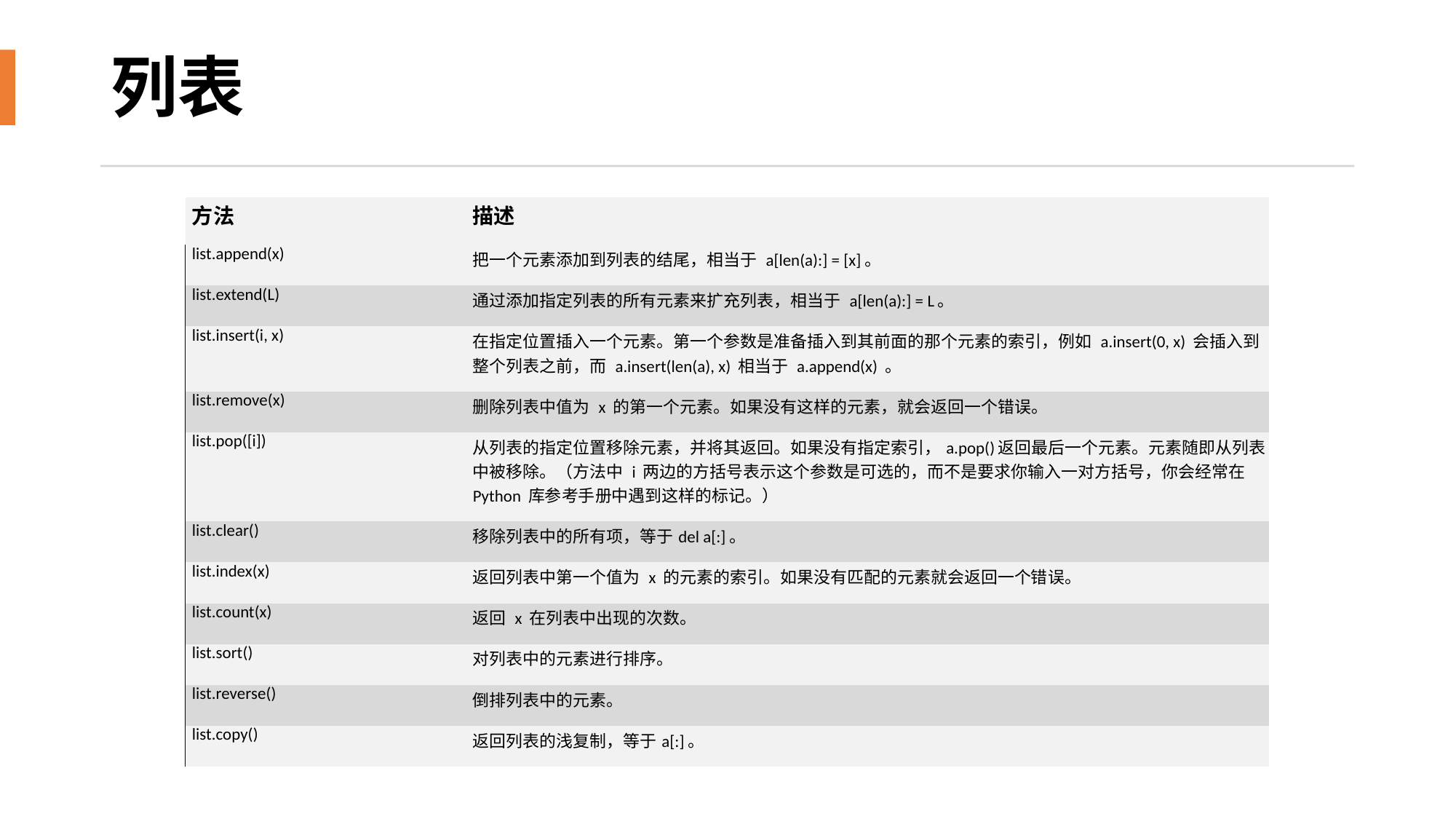

# 列表

| 方法 | 描述 |
| --- | --- |
| list.append(x) | 把一个元素添加到列表的结尾，相当于 a[len(a):] = [x]。 |
| list.extend(L) | 通过添加指定列表的所有元素来扩充列表，相当于 a[len(a):] = L。 |
| list.insert(i, x) | 在指定位置插入一个元素。第一个参数是准备插入到其前面的那个元素的索引，例如 a.insert(0, x) 会插入到整个列表之前，而 a.insert(len(a), x) 相当于 a.append(x) 。 |
| list.remove(x) | 删除列表中值为 x 的第一个元素。如果没有这样的元素，就会返回一个错误。 |
| list.pop([i]) | 从列表的指定位置移除元素，并将其返回。如果没有指定索引，a.pop()返回最后一个元素。元素随即从列表中被移除。（方法中 i 两边的方括号表示这个参数是可选的，而不是要求你输入一对方括号，你会经常在 Python 库参考手册中遇到这样的标记。） |
| list.clear() | 移除列表中的所有项，等于del a[:]。 |
| list.index(x) | 返回列表中第一个值为 x 的元素的索引。如果没有匹配的元素就会返回一个错误。 |
| list.count(x) | 返回 x 在列表中出现的次数。 |
| list.sort() | 对列表中的元素进行排序。 |
| list.reverse() | 倒排列表中的元素。 |
| list.copy() | 返回列表的浅复制，等于a[:]。 |